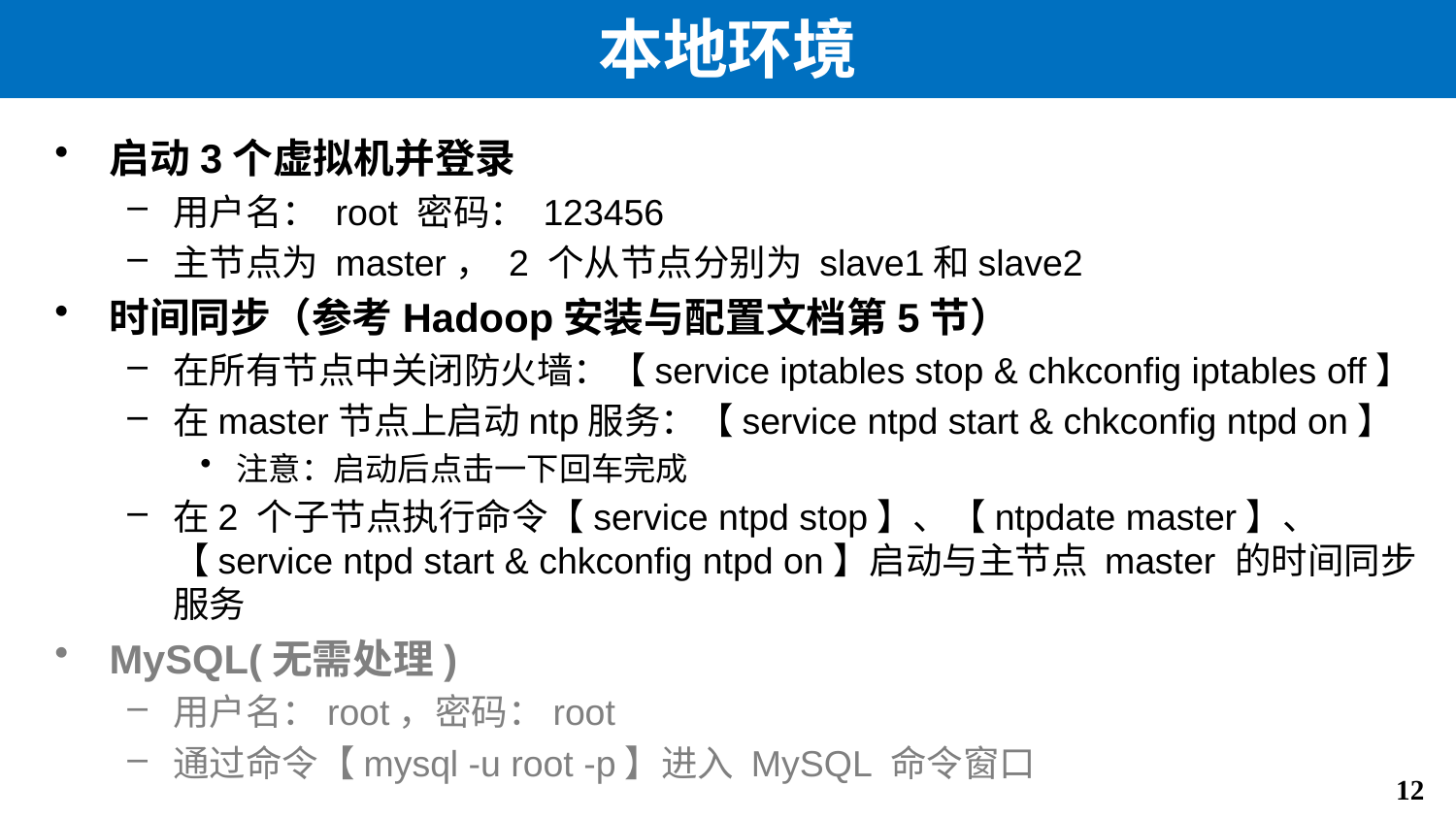

# 本地环境
启动3个虚拟机并登录
用户名： root 密码： 123456
主节点为 master， 2 个从节点分别为 slave1和slave2
时间同步（参考Hadoop安装与配置文档第5节）
在所有节点中关闭防火墙：【service iptables stop & chkconfig iptables off】
在master节点上启动ntp服务：【service ntpd start & chkconfig ntpd on】
注意：启动后点击一下回车完成
在2 个子节点执行命令【service ntpd stop】、【ntpdate master】、【service ntpd start & chkconfig ntpd on】启动与主节点 master 的时间同步服务
MySQL(无需处理)
用户名：root，密码：root
通过命令【mysql -u root -p】进入 MySQL 命令窗口